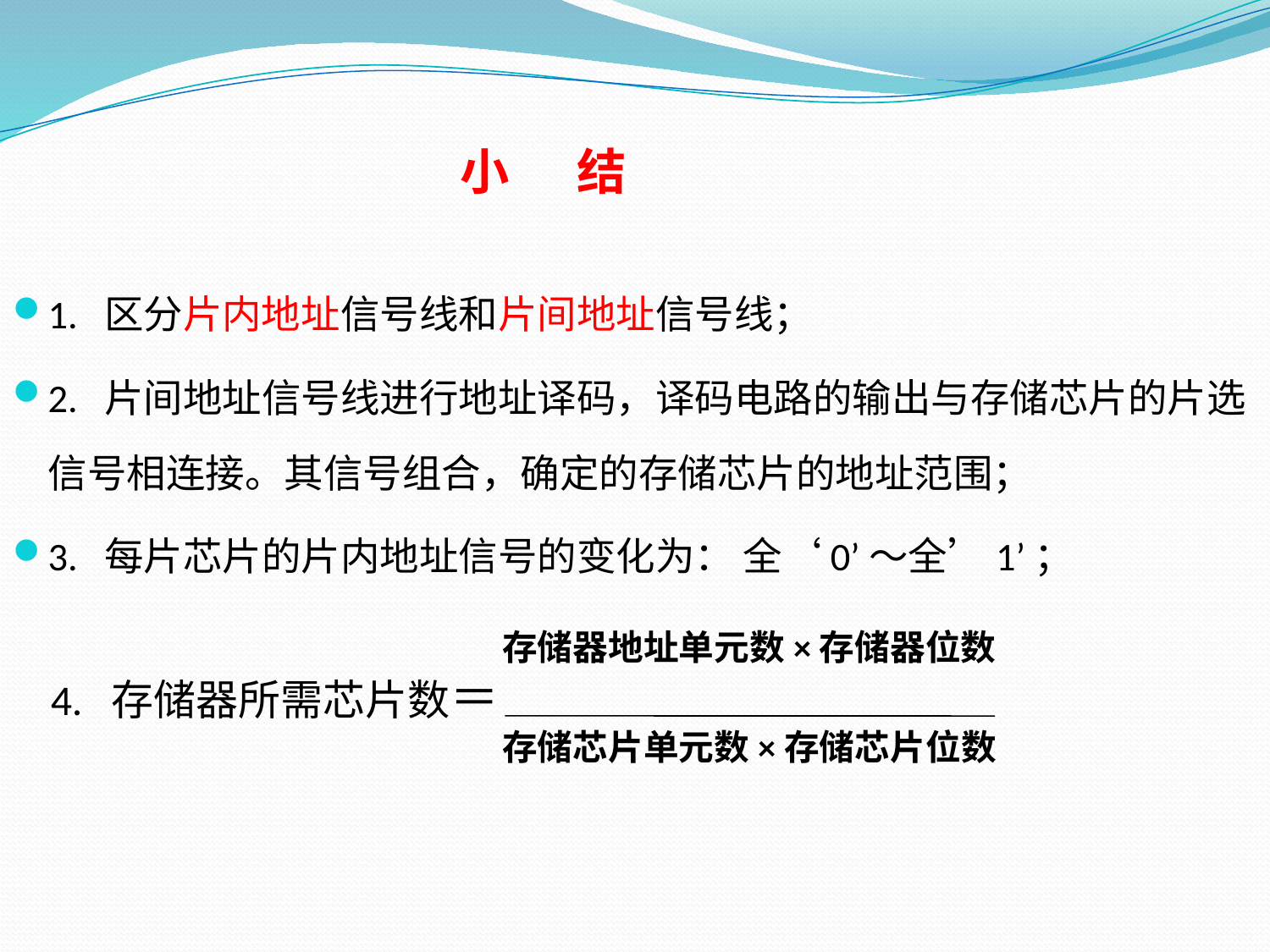

小      结

1.  区分片内地址信号线和片间地址信号线；
2.  片间地址信号线进行地址译码，译码电路的输出与存储芯片的片选信号相连接。其信号组合，确定的存储芯片的地址范围；
3.  每片芯片的片内地址信号的变化为： 全‘0’～全’1’；

                                                                   存储器地址单元数×存储器位数
    4.  存储器所需芯片数＝
                                                                   存储芯片单元数×存储芯片位数